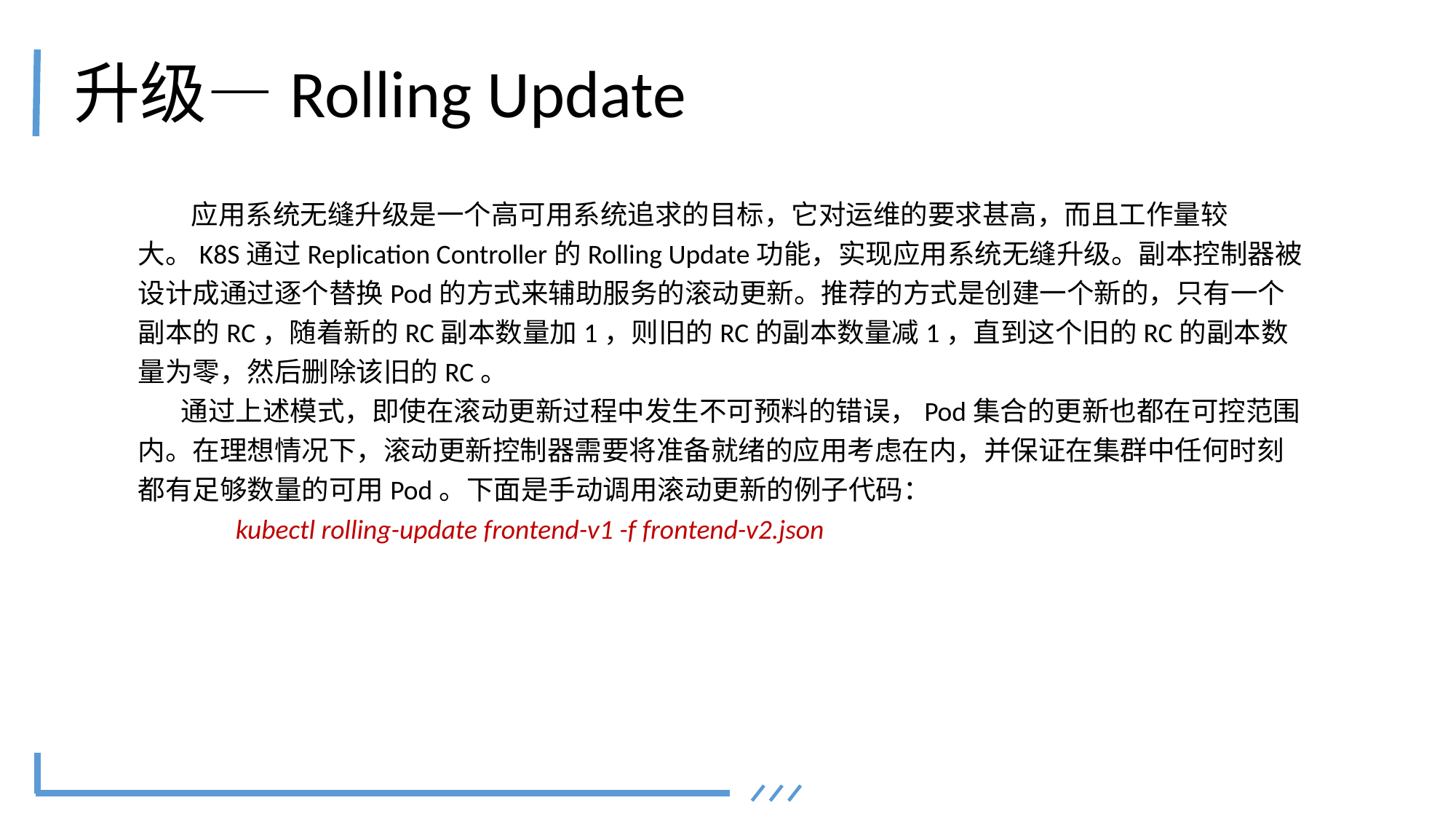

# 升级—Rolling Update
应用系统无缝升级是一个高可用系统追求的目标，它对运维的要求甚高，而且工作量较大。K8S通过Replication Controller的Rolling Update功能，实现应用系统无缝升级。副本控制器被设计成通过逐个替换Pod的方式来辅助服务的滚动更新。推荐的方式是创建一个新的，只有一个副本的RC，随着新的RC副本数量加1，则旧的RC的副本数量减1，直到这个旧的RC的副本数量为零，然后删除该旧的RC。
通过上述模式，即使在滚动更新过程中发生不可预料的错误，Pod集合的更新也都在可控范围内。在理想情况下，滚动更新控制器需要将准备就绪的应用考虑在内，并保证在集群中任何时刻都有足够数量的可用Pod。下面是手动调用滚动更新的例子代码：
kubectl rolling-update frontend-v1 -f frontend-v2.json